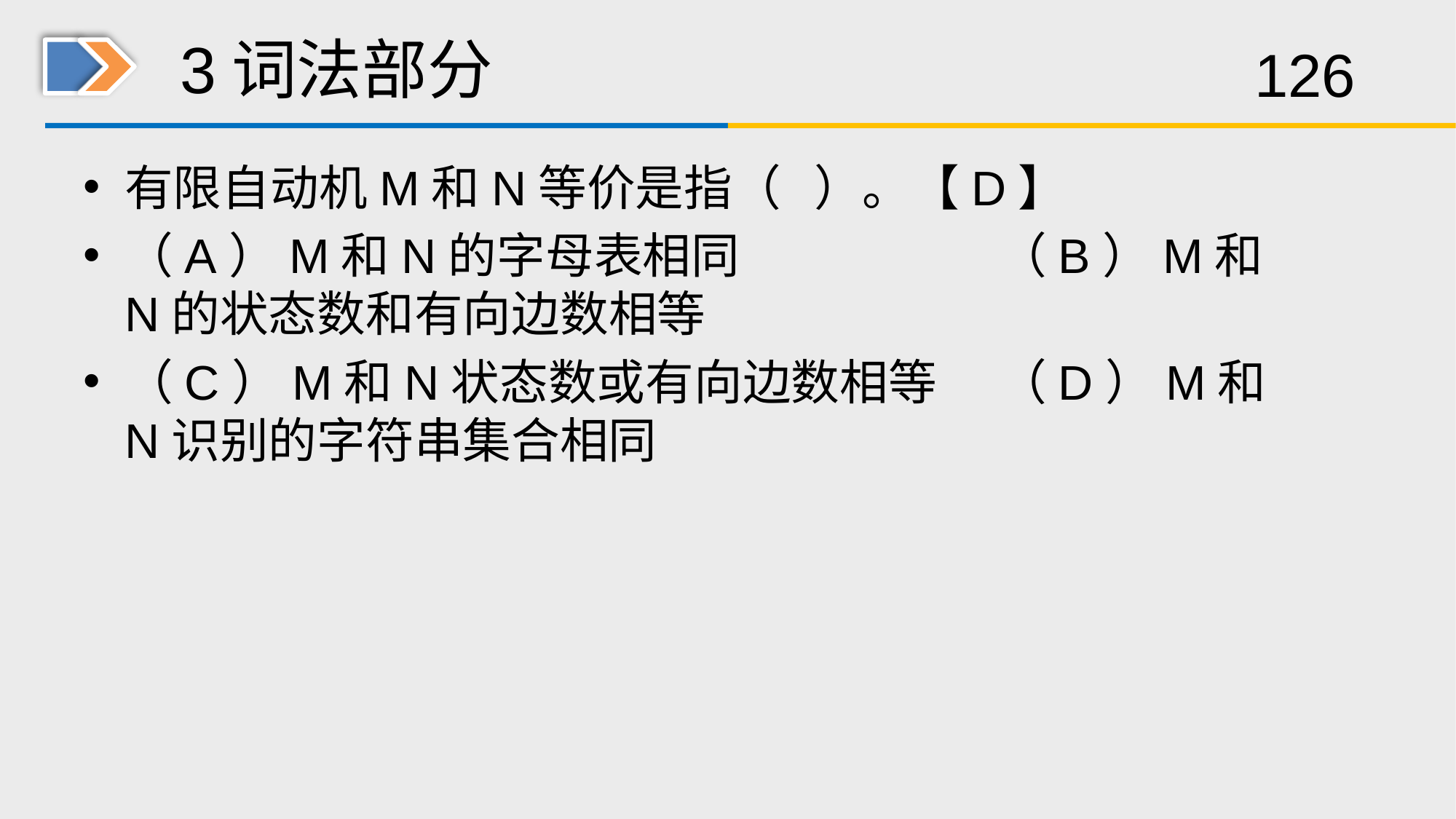

# 3词法部分
126
有限自动机M和N等价是指（   ）。【D】
（A）M和N的字母表相同     		（B）M和N的状态数和有向边数相等
（C）M和N状态数或有向边数相等	（D）M和N识别的字符串集合相同